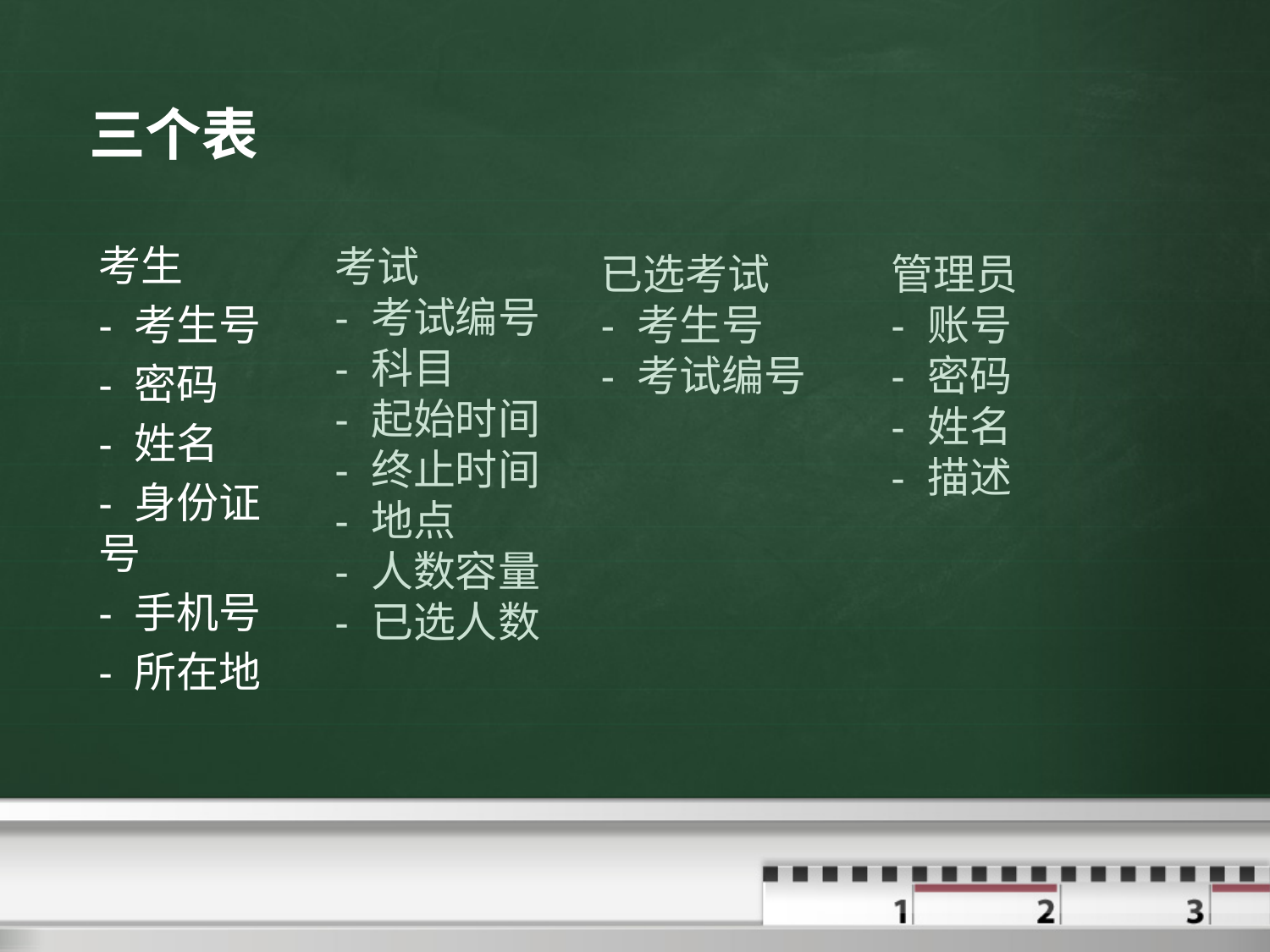

# 三个表
考生
- 考生号
- 密码
- 姓名
- 身份证号
- 手机号
- 所在地
考试
- 考试编号
- 科目
- 起始时间
- 终止时间
- 地点
- 人数容量
- 已选人数
管理员
- 账号
- 密码
- 姓名
- 描述
已选考试
- 考生号
- 考试编号